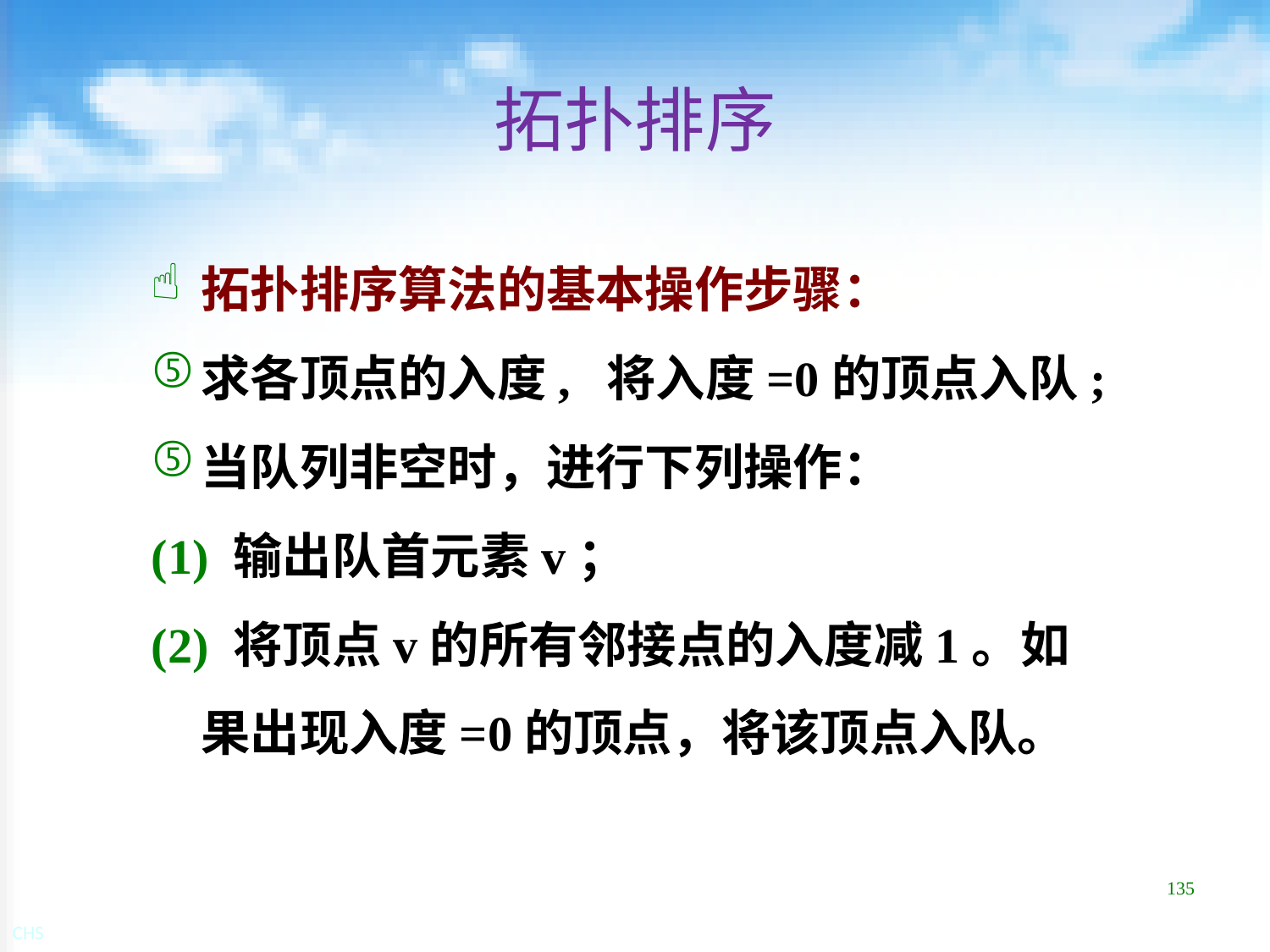

# 拓扑排序
拓扑排序算法的基本操作步骤：
求各顶点的入度,  将入度=0的顶点入队;
当队列非空时，进行下列操作：
(1) 输出队首元素v；
(2) 将顶点v的所有邻接点的入度减1。如果出现入度=0的顶点，将该顶点入队。
135